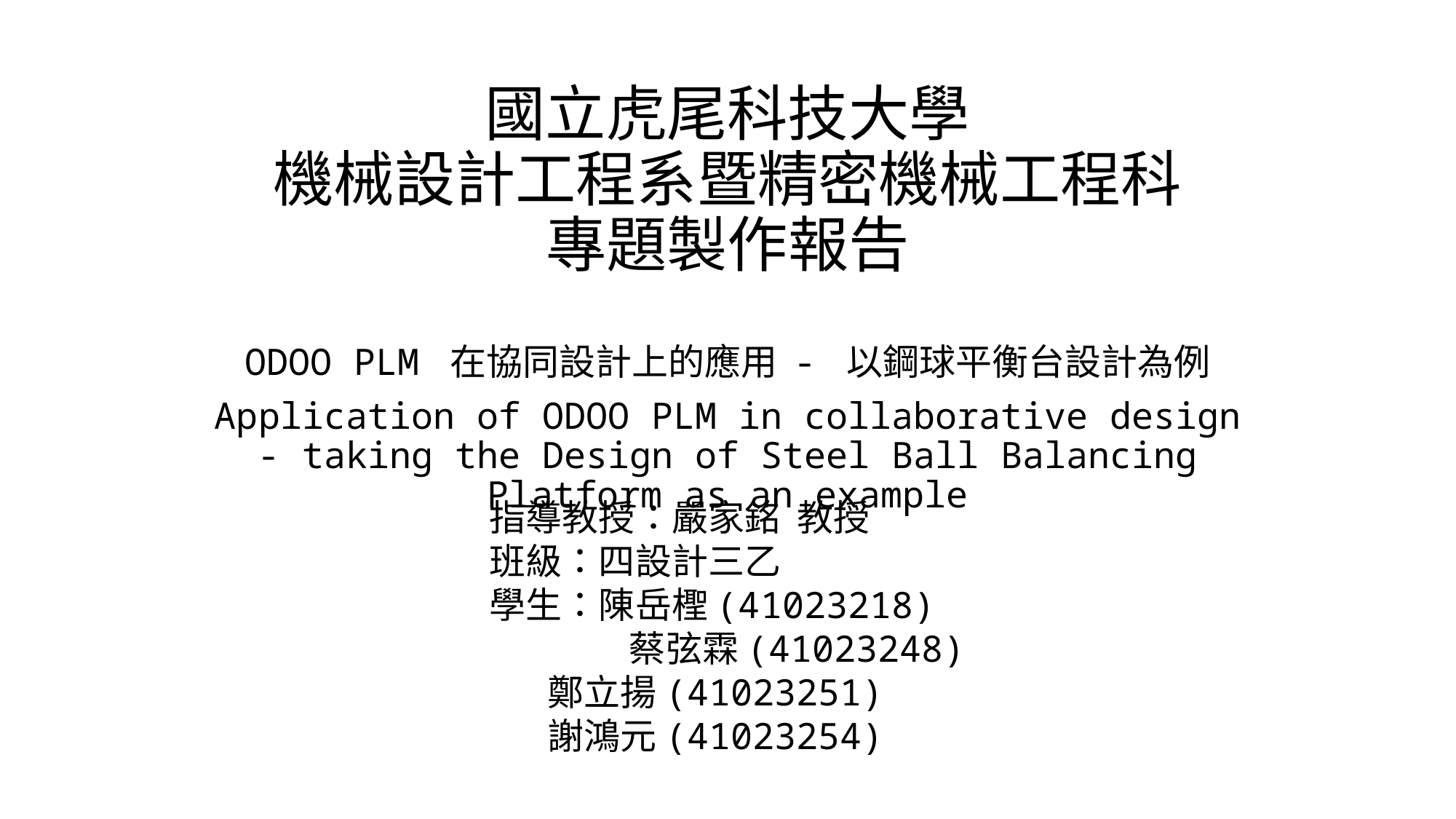

# 國立虎尾科技大學 機械設計工程系暨精密機械工程科 專題製作報告
ODOO PLM 在協同設計上的應用 - 以鋼球平衡台設計為例
Application of ODOO PLM in collaborative design - taking the Design of Steel Ball Balancing Platform as an example

指導教授：嚴家銘  教授
班級：四設計三乙
學生：陳岳檉(41023218)
      蔡弦霖(41023248)
      鄭立揚(41023251)
      謝鴻元(41023254)